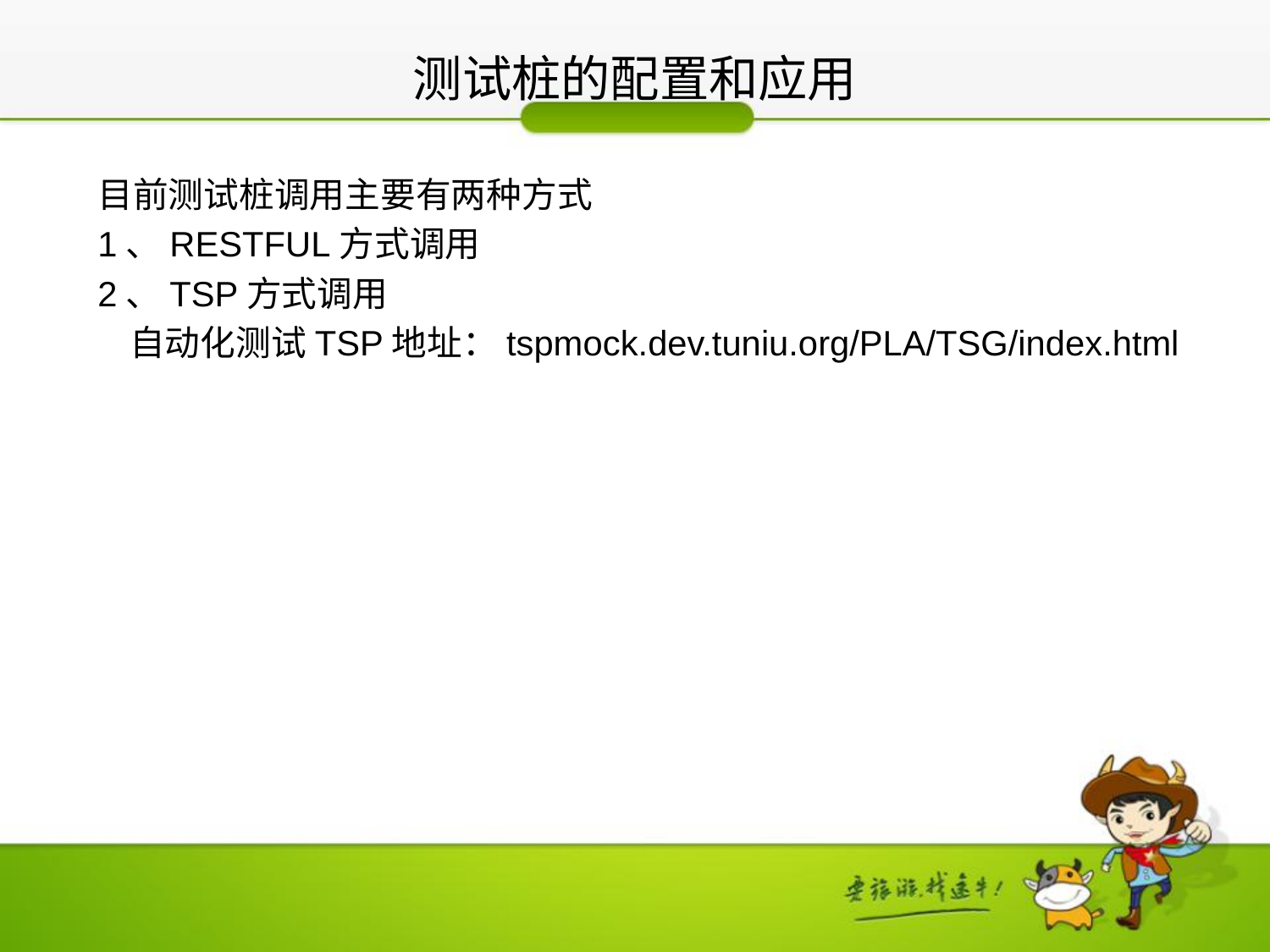

# 测试桩的配置和应用
目前测试桩调用主要有两种方式
1、RESTFUL方式调用
2、TSP方式调用
   自动化测试TSP地址：tspmock.dev.tuniu.org/PLA/TSG/index.html